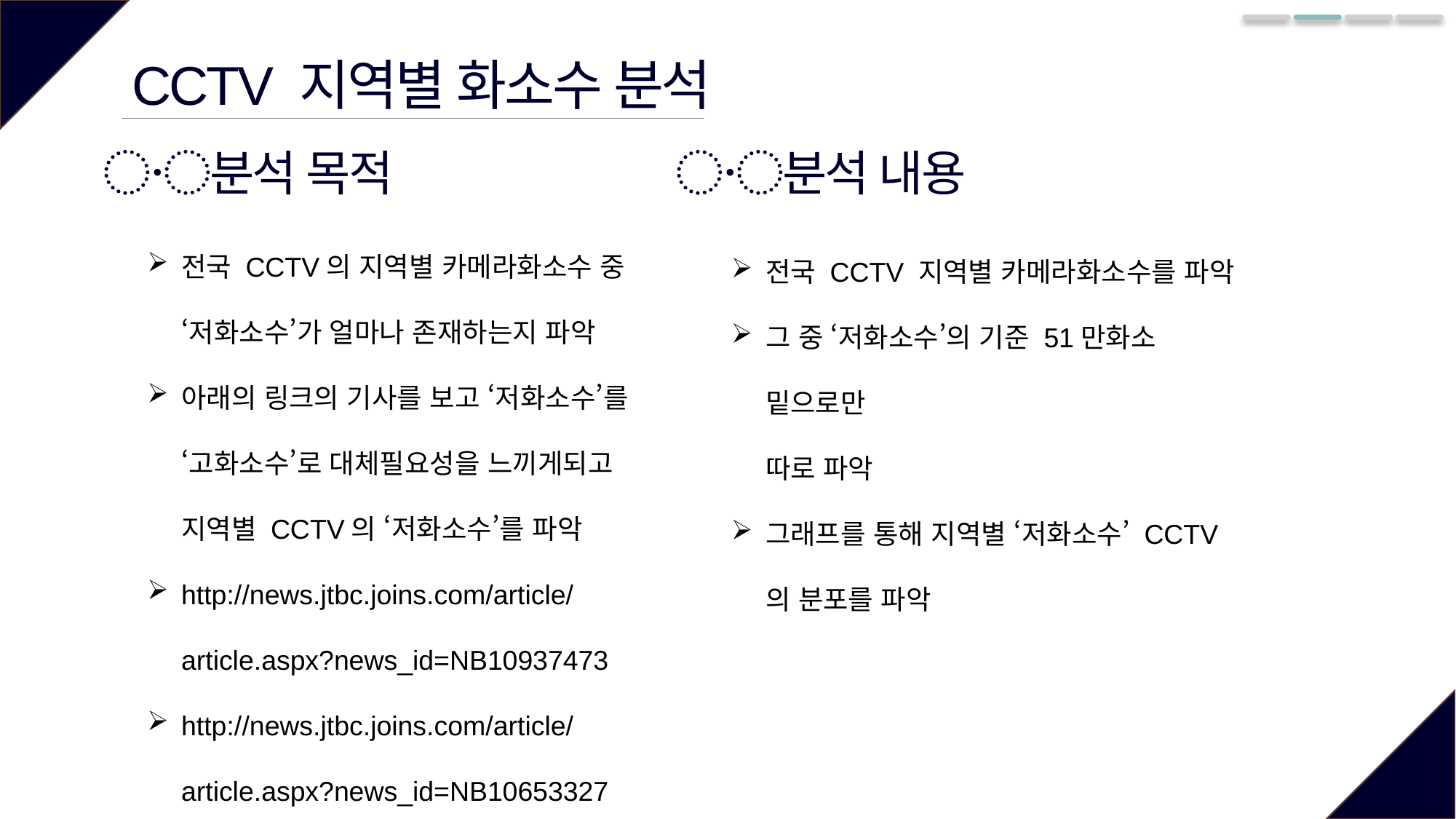

CCTV 지역별 화소수 분석
〮분석 내용
〮분석 목적
전국 CCTV의 지역별 카메라화소수 중 ‘저화소수’가 얼마나 존재하는지 파악
아래의 링크의 기사를 보고 ‘저화소수’를 ‘고화소수’로 대체필요성을 느끼게되고 지역별 CCTV의 ‘저화소수’를 파악
http://news.jtbc.joins.com/article/article.aspx?news_id=NB10937473
http://news.jtbc.joins.com/article/article.aspx?news_id=NB10653327
전국 CCTV 지역별 카메라화소수를 파악
그 중 ‘저화소수’의 기준 51만화소 밑으로만
따로 파악
그래프를 통해 지역별 ‘저화소수’ CCTV의 분포를 파악